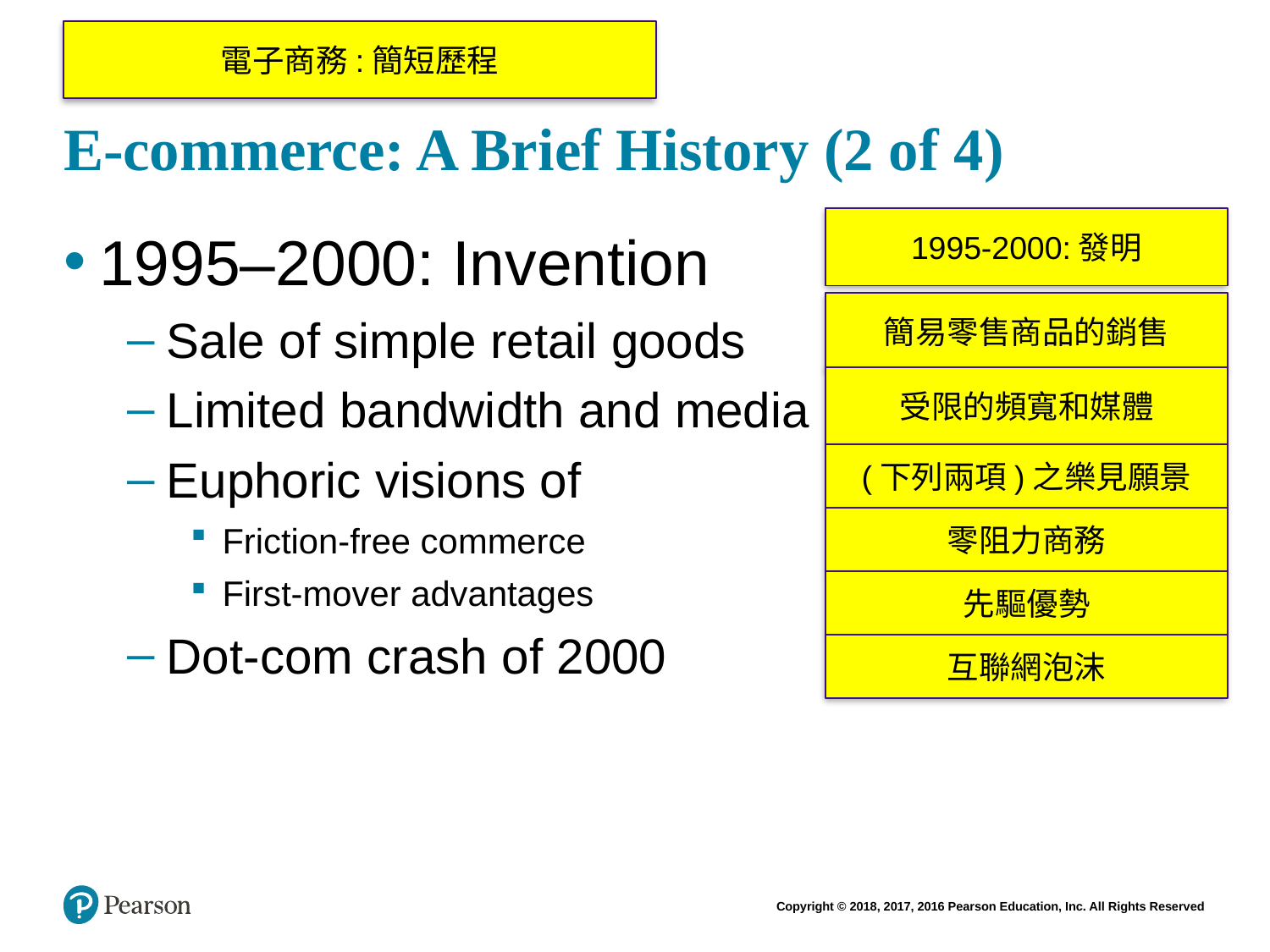

電子商務:簡短歷程
# E-commerce: A Brief History (2 of 4)
1995-2000:發明
1995–2000: Invention
Sale of simple retail goods
Limited bandwidth and media
Euphoric visions of
Friction-free commerce
First-mover advantages
Dot-com crash of 2000
簡易零售商品的銷售
受限的頻寬和媒體
(下列兩項)之樂見願景

零阻力商務

先驅優勢

互聯網泡沫